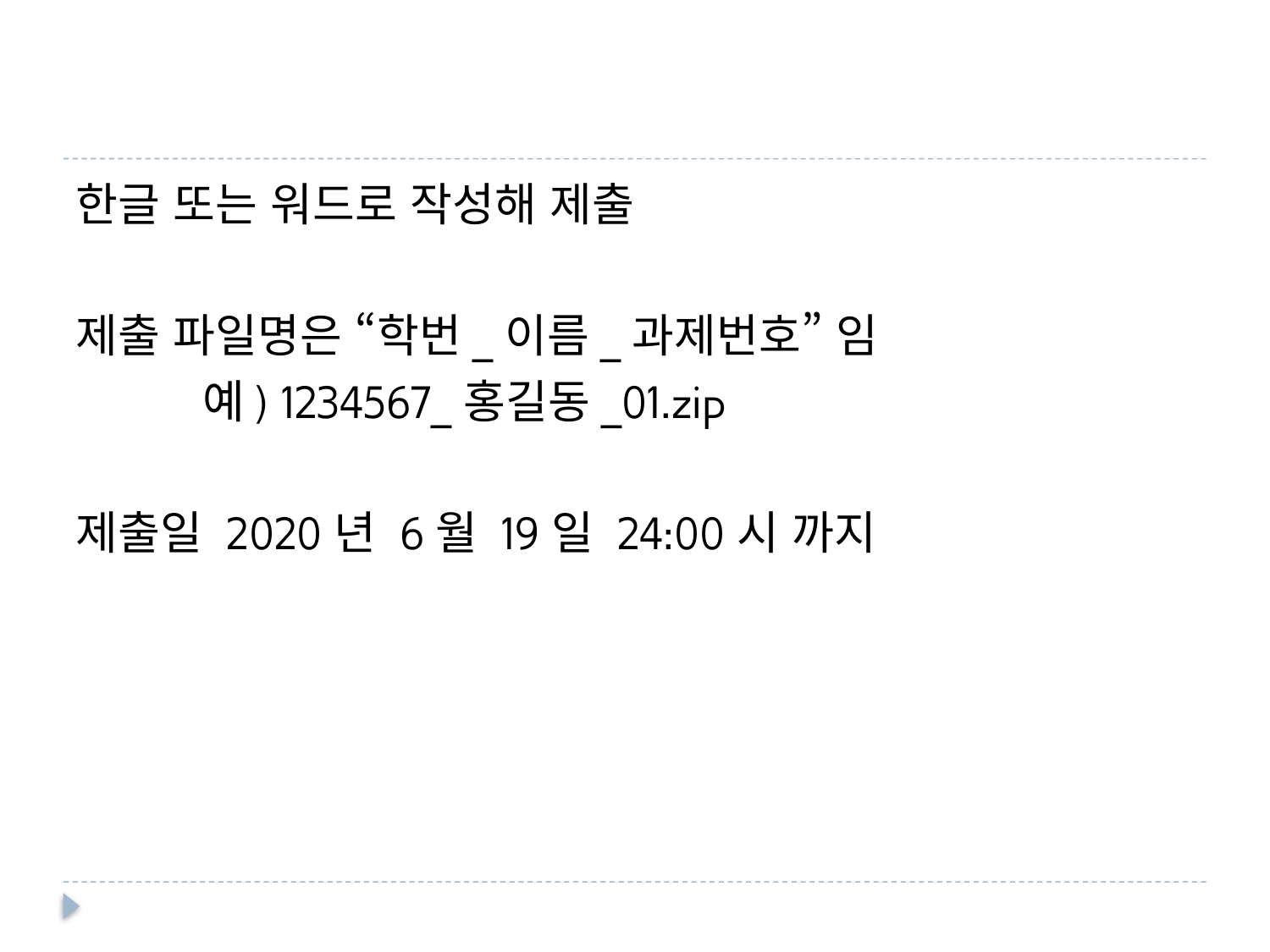

#
한글 또는 워드로 작성해 제출

제출 파일명은 “학번_이름_과제번호” 임
	예) 1234567_홍길동_01.zip

제출일 2020년 6월 19일 24:00시 까지